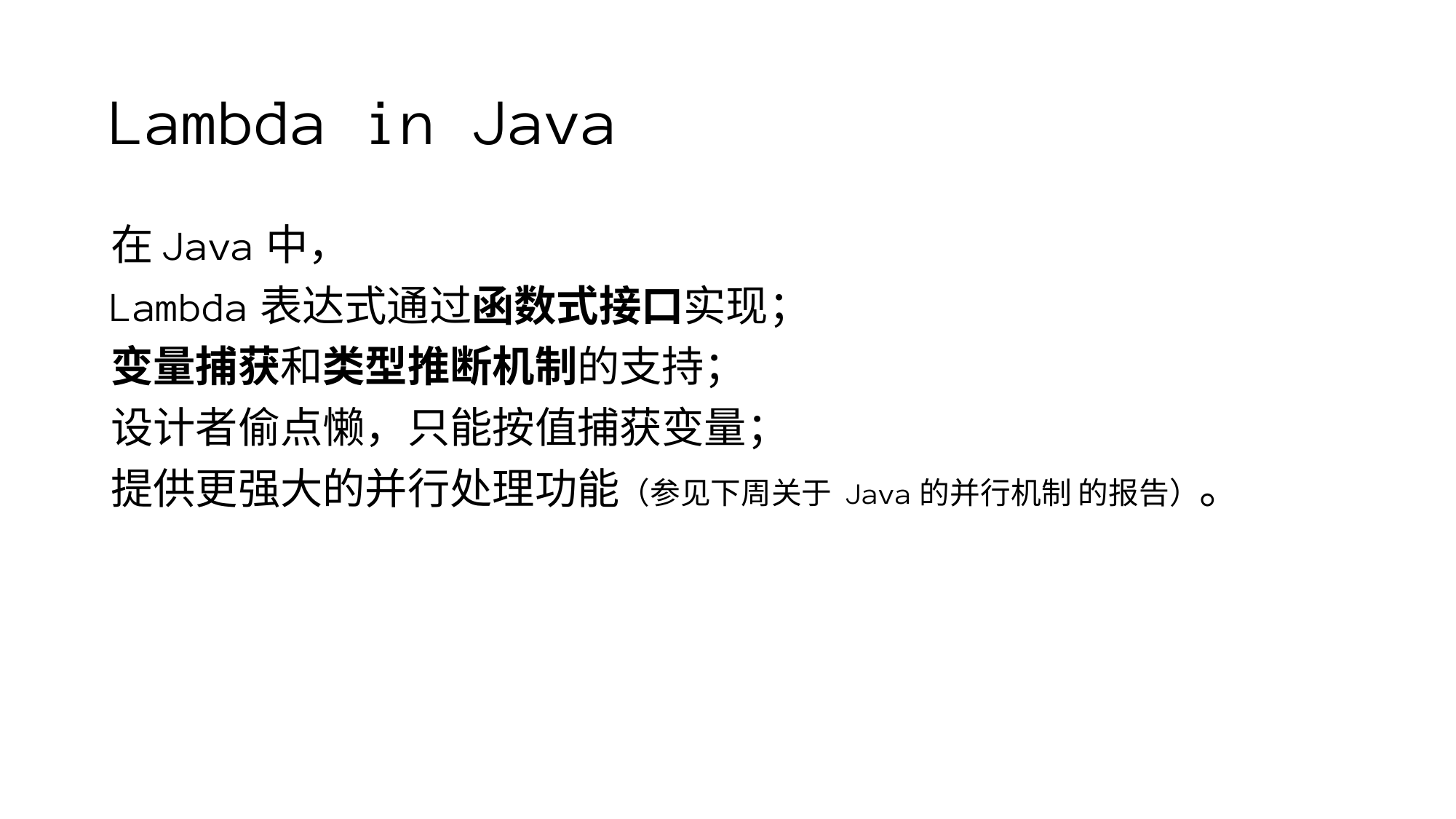

# Lambda in Java
在Java中，
Lambda表达式通过函数式接口实现；
变量捕获和类型推断机制的支持；
设计者偷点懒，只能按值捕获变量；
提供更强大的并行处理功能（参见下周关于 Java的并行机制 的报告）。